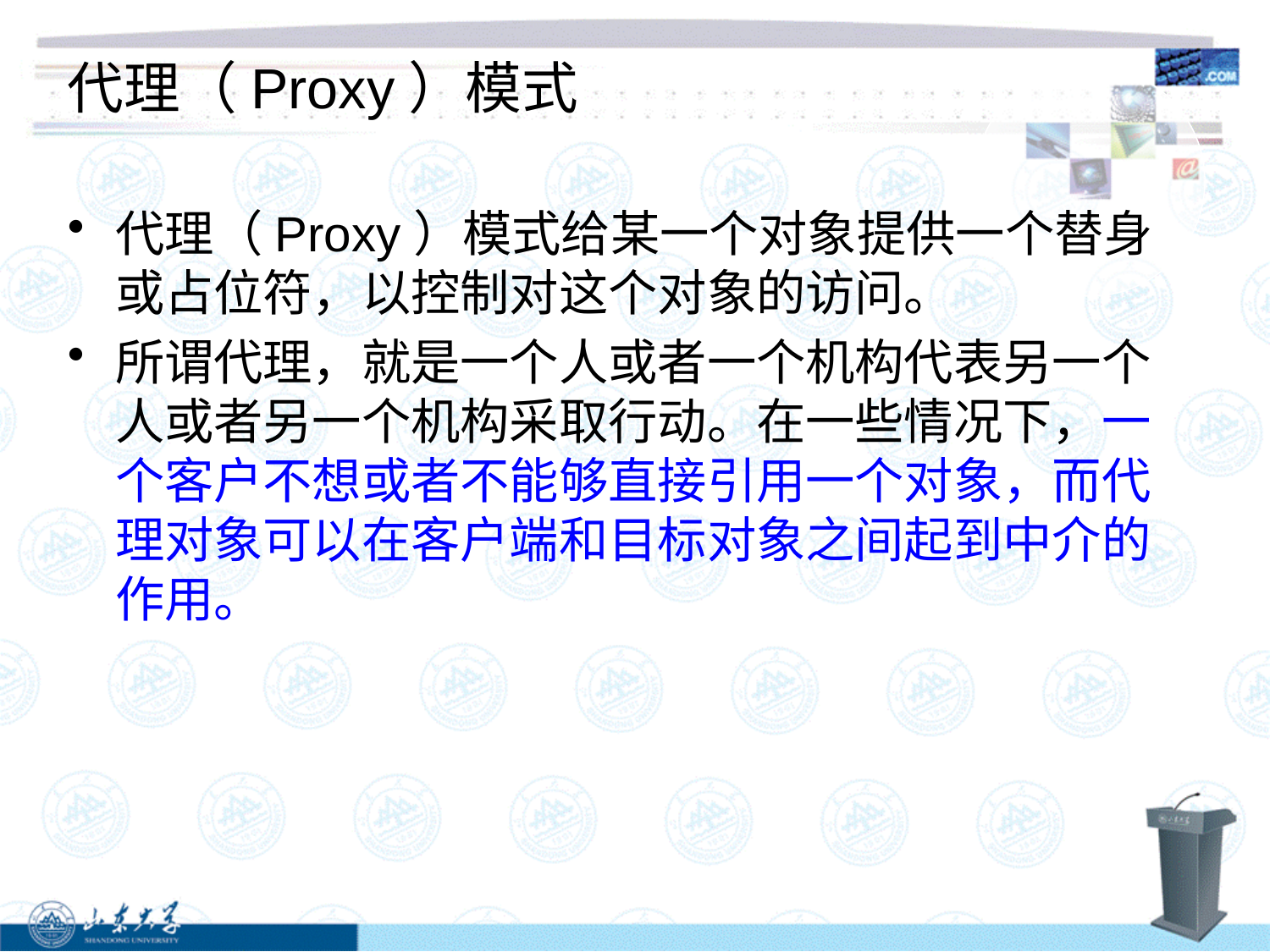

# 代理（Proxy）模式
代理（Proxy）模式给某一个对象提供一个替身或占位符，以控制对这个对象的访问。
所谓代理，就是一个人或者一个机构代表另一个人或者另一个机构采取行动。在一些情况下，一个客户不想或者不能够直接引用一个对象，而代理对象可以在客户端和目标对象之间起到中介的作用。